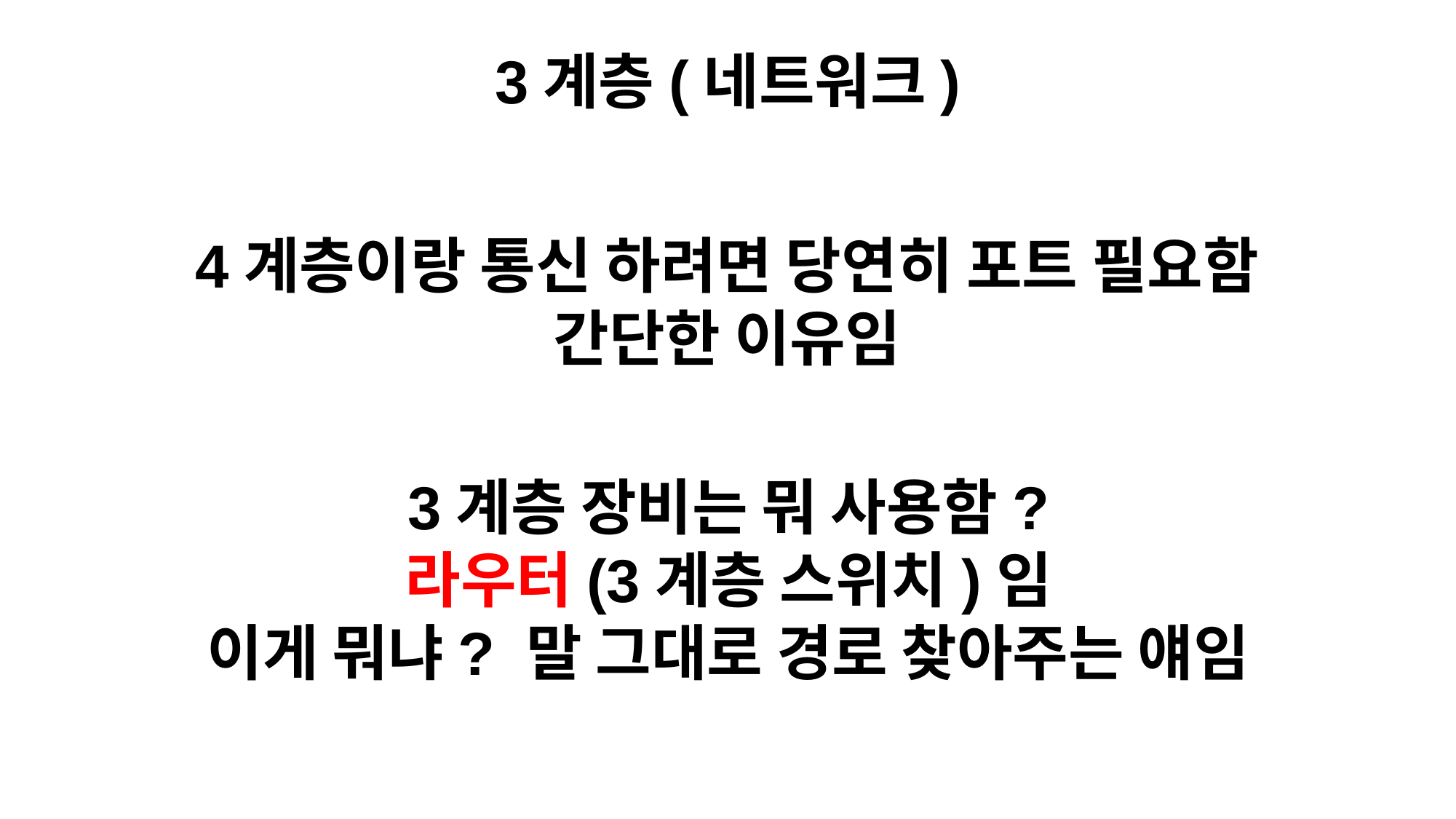

3계층(네트워크)
4계층이랑 통신 하려면 당연히 포트 필요함
간단한 이유임
3계층 장비는 뭐 사용함?
라우터(3계층 스위치)임
이게 뭐냐? 말 그대로 경로 찾아주는 얘임